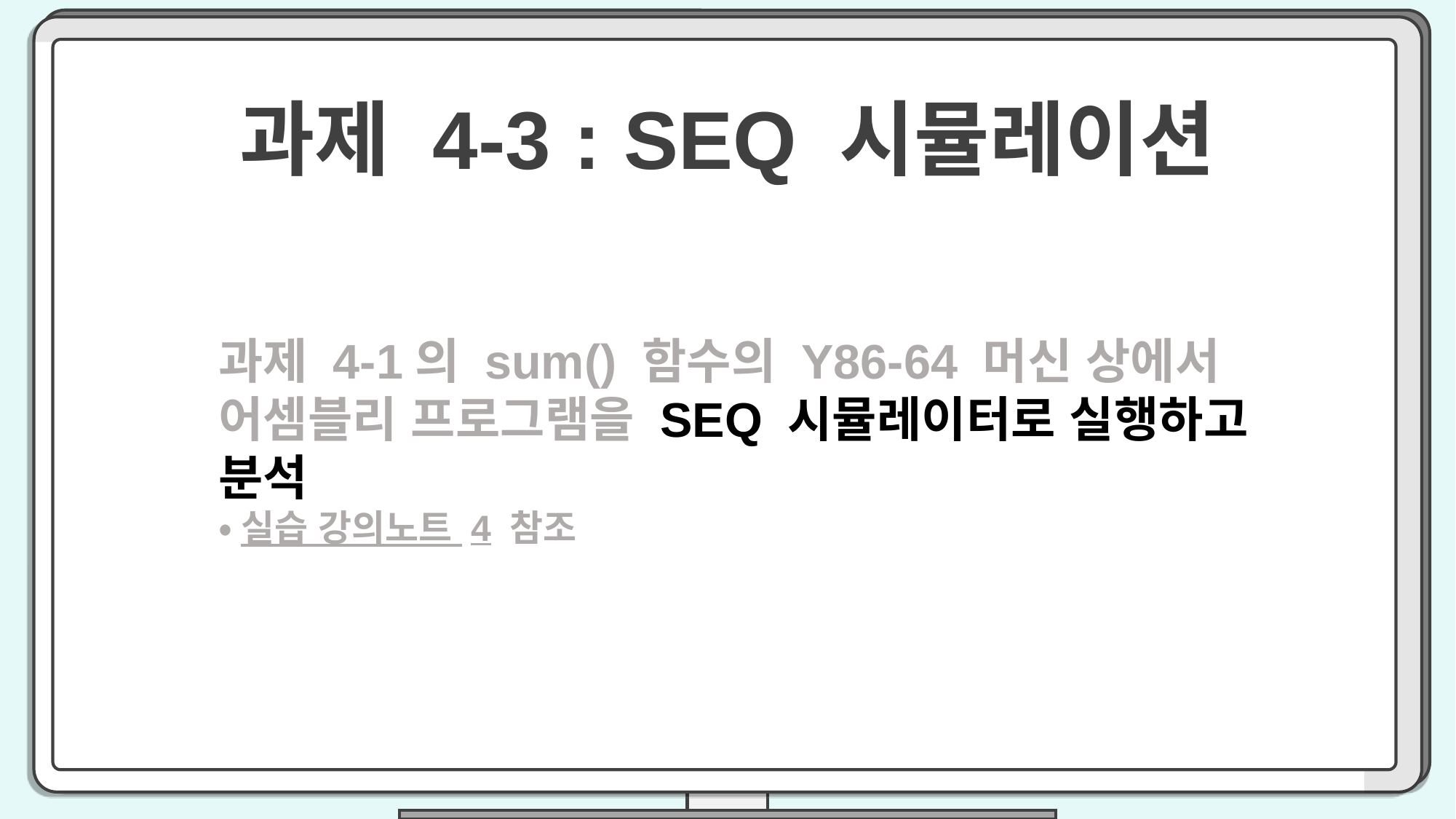

과제 4-3 : SEQ 시뮬레이션
과제 4-1의 sum() 함수의 Y86-64 머신 상에서 어셈블리 프로그램을 SEQ 시뮬레이터로 실행하고 분석
•실습 강의노트 4 참조